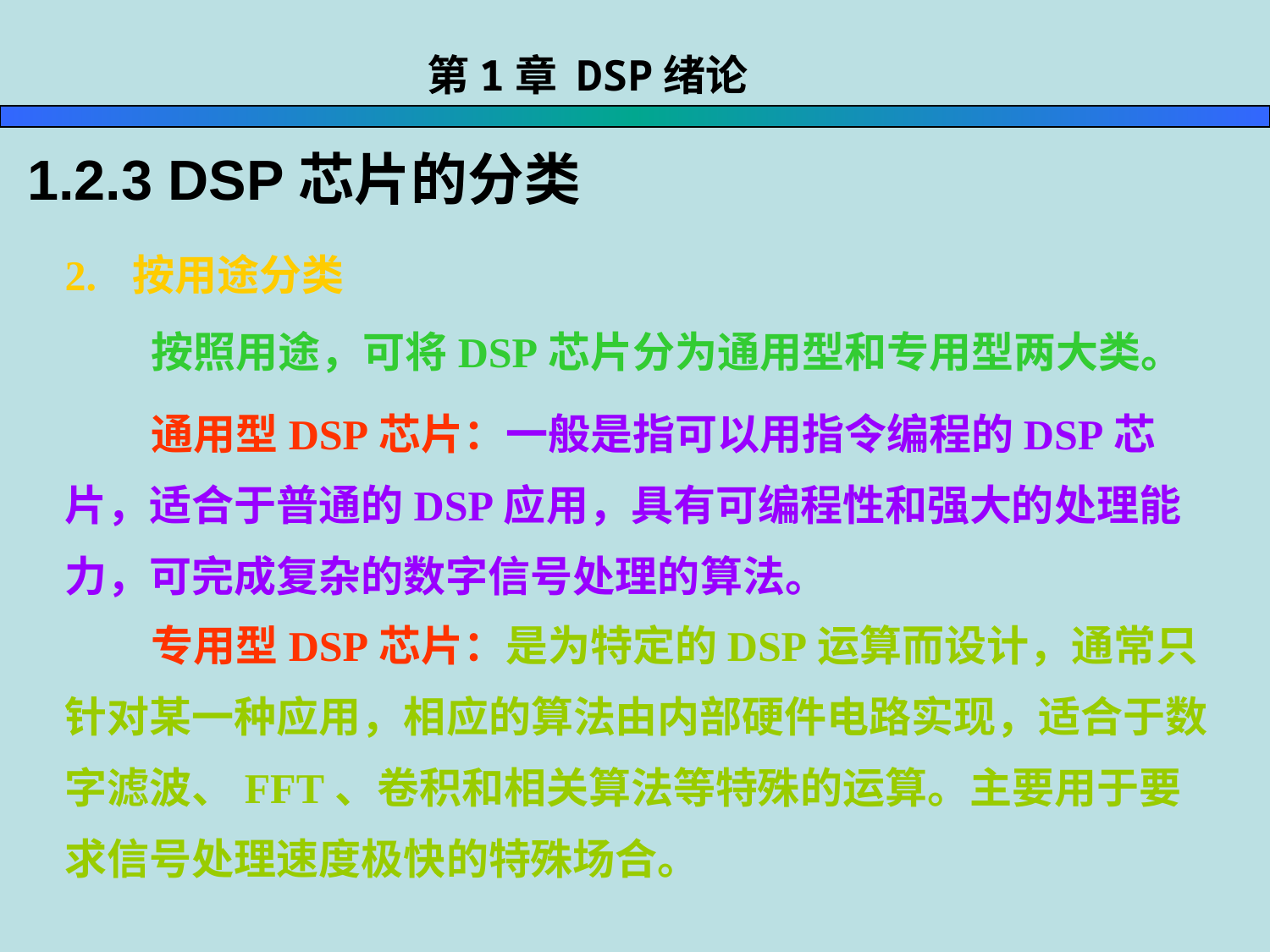

第1章 DSP绪论

1.2.3 DSP芯片的分类
2. 按用途分类
        按照用途，可将DSP芯片分为通用型和专用型两大类。
        通用型DSP芯片：一般是指可以用指令编程的DSP芯片，适合于普通的DSP应用，具有可编程性和强大的处理能力，可完成复杂的数字信号处理的算法。
        专用型DSP芯片：是为特定的DSP运算而设计，通常只针对某一种应用，相应的算法由内部硬件电路实现，适合于数字滤波、FFT、卷积和相关算法等特殊的运算。主要用于要求信号处理速度极快的特殊场合。
25